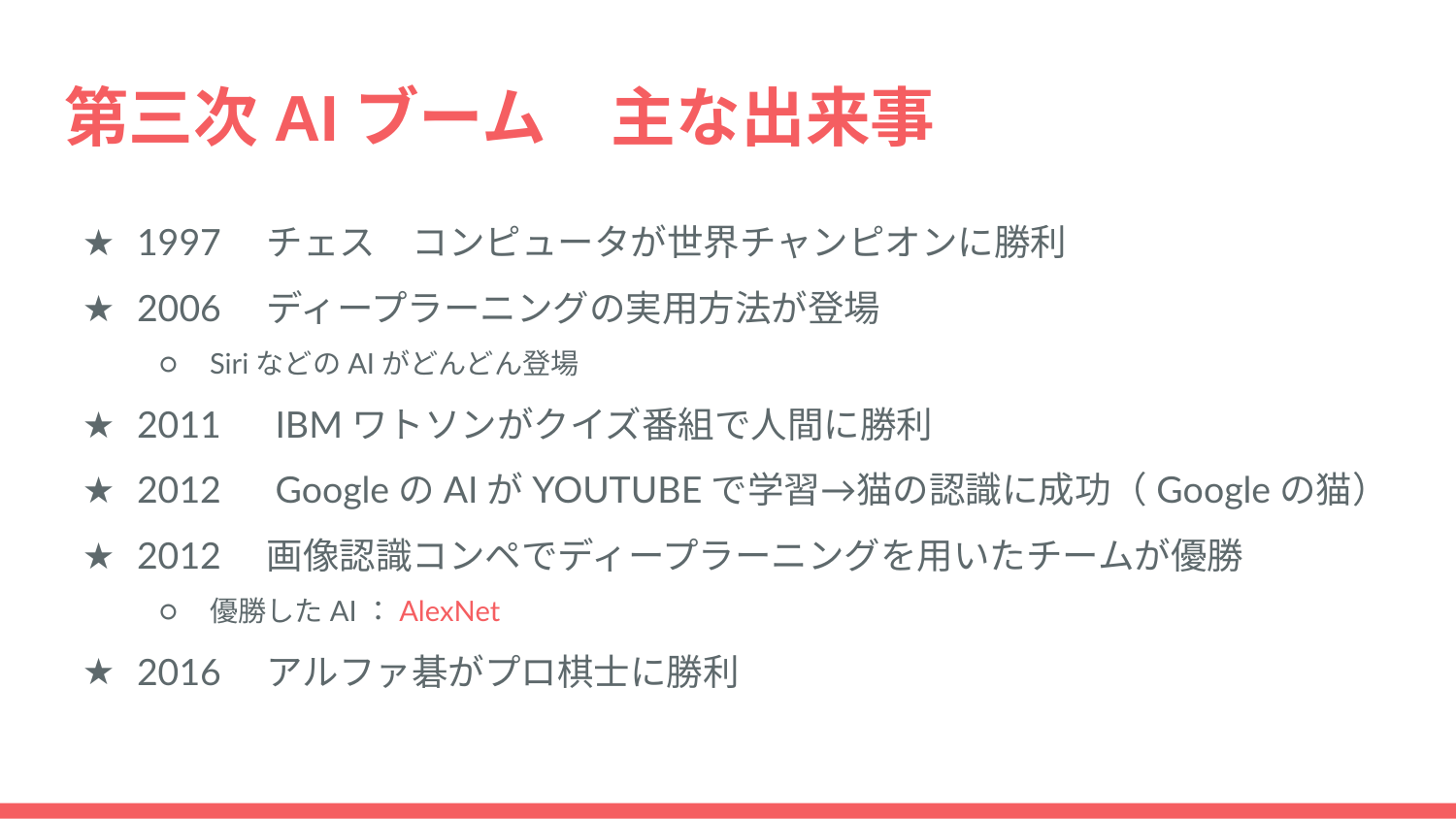

# 第三次AIブーム　主な出来事
1997　チェス　コンピュータが世界チャンピオンに勝利
2006　ディープラーニングの実用方法が登場
SiriなどのAIがどんどん登場
2011　IBMワトソンがクイズ番組で人間に勝利
2012　GoogleのAIがYOUTUBEで学習→猫の認識に成功（Googleの猫）
2012　画像認識コンペでディープラーニングを用いたチームが優勝
優勝したAI：AlexNet
2016　アルファ碁がプロ棋士に勝利